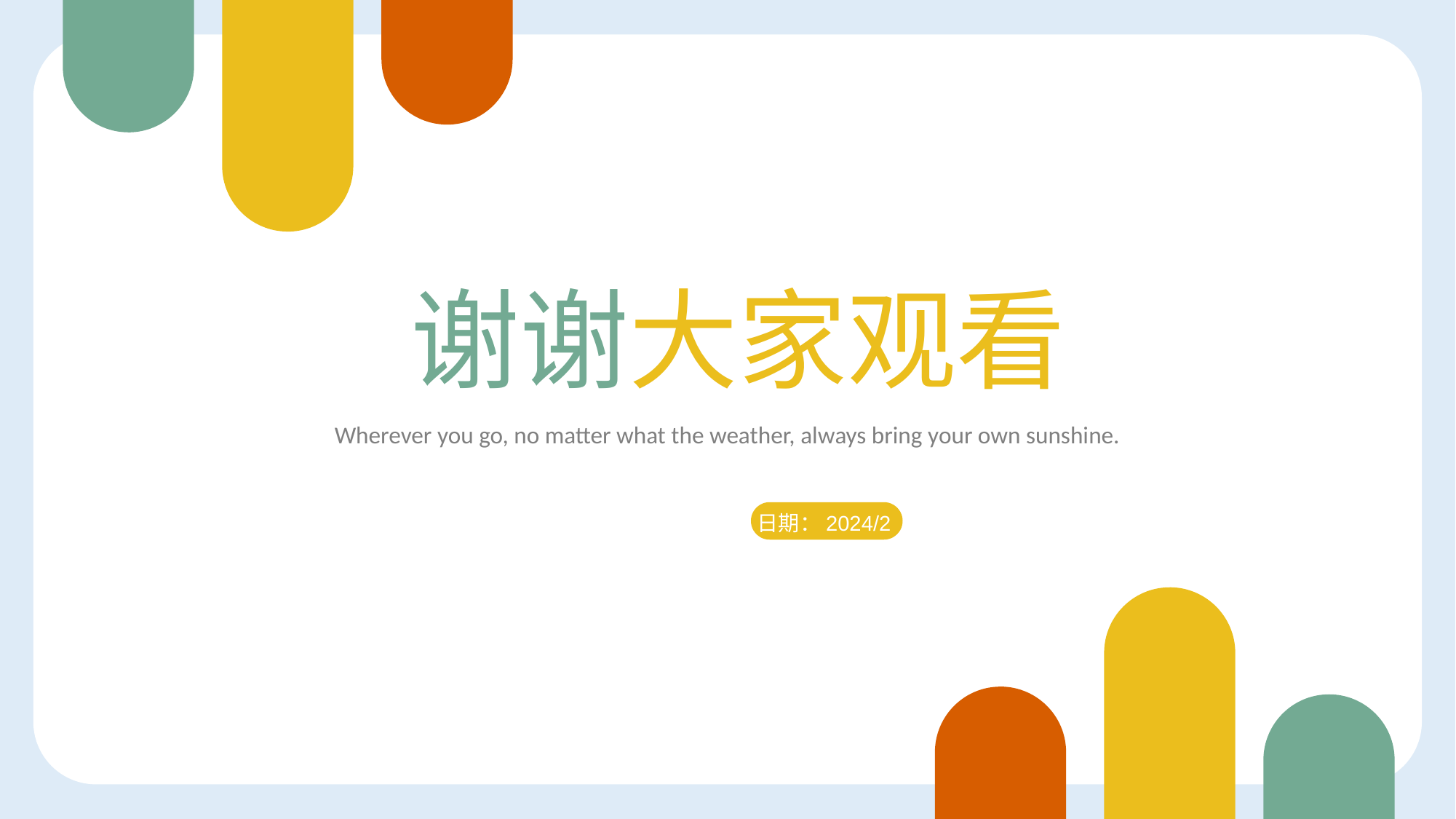

谢谢大家观看
Wherever you go, no matter what the weather, always bring your own sunshine.

日期：2024/2